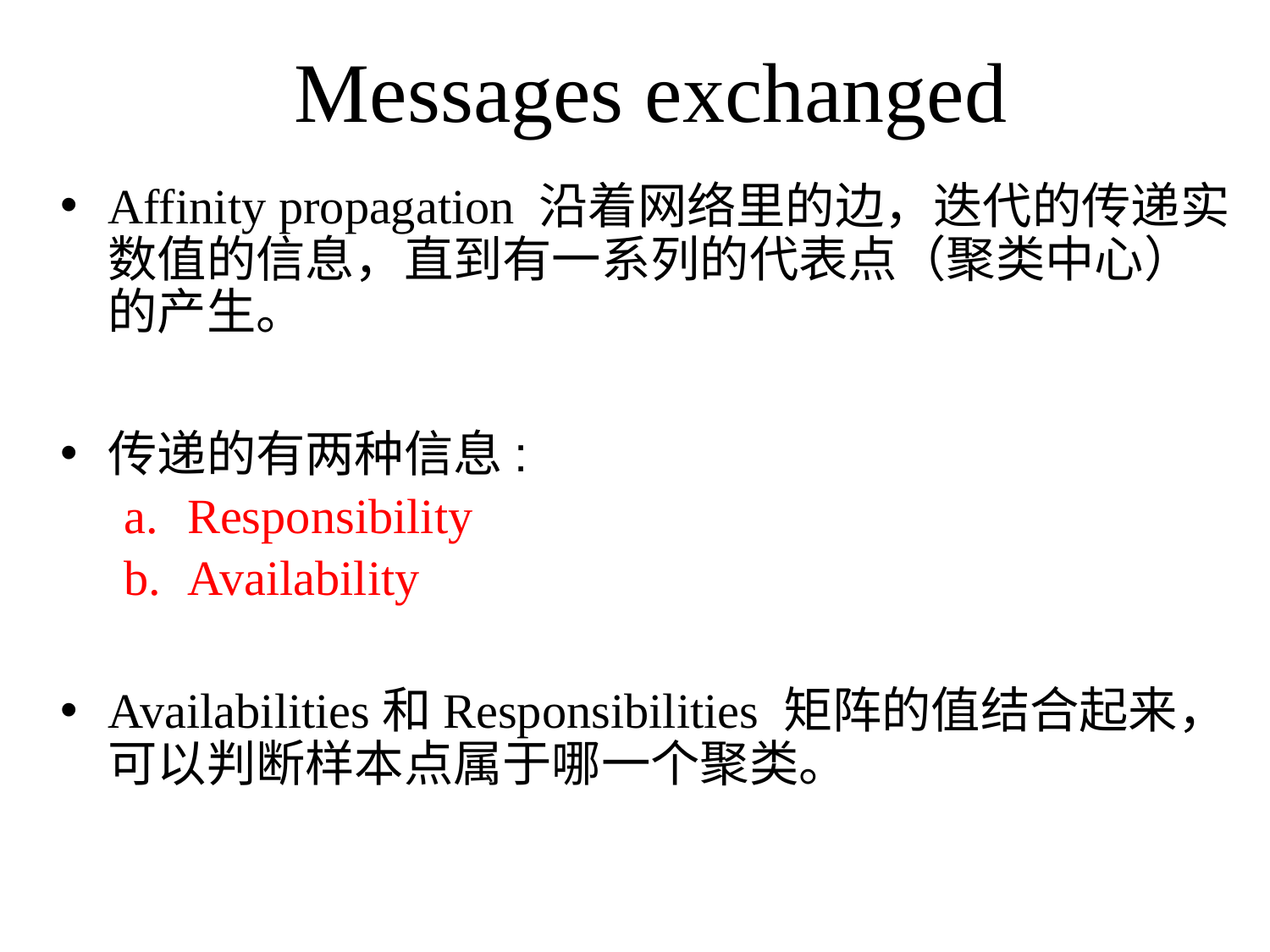

Messages exchanged
Affinity propagation 沿着网络里的边，迭代的传递实数值的信息，直到有一系列的代表点（聚类中心）的产生。

传递的有两种信息:
Responsibility
Availability

Availabilities和Responsibilities 矩阵的值结合起来，可以判断样本点属于哪一个聚类。